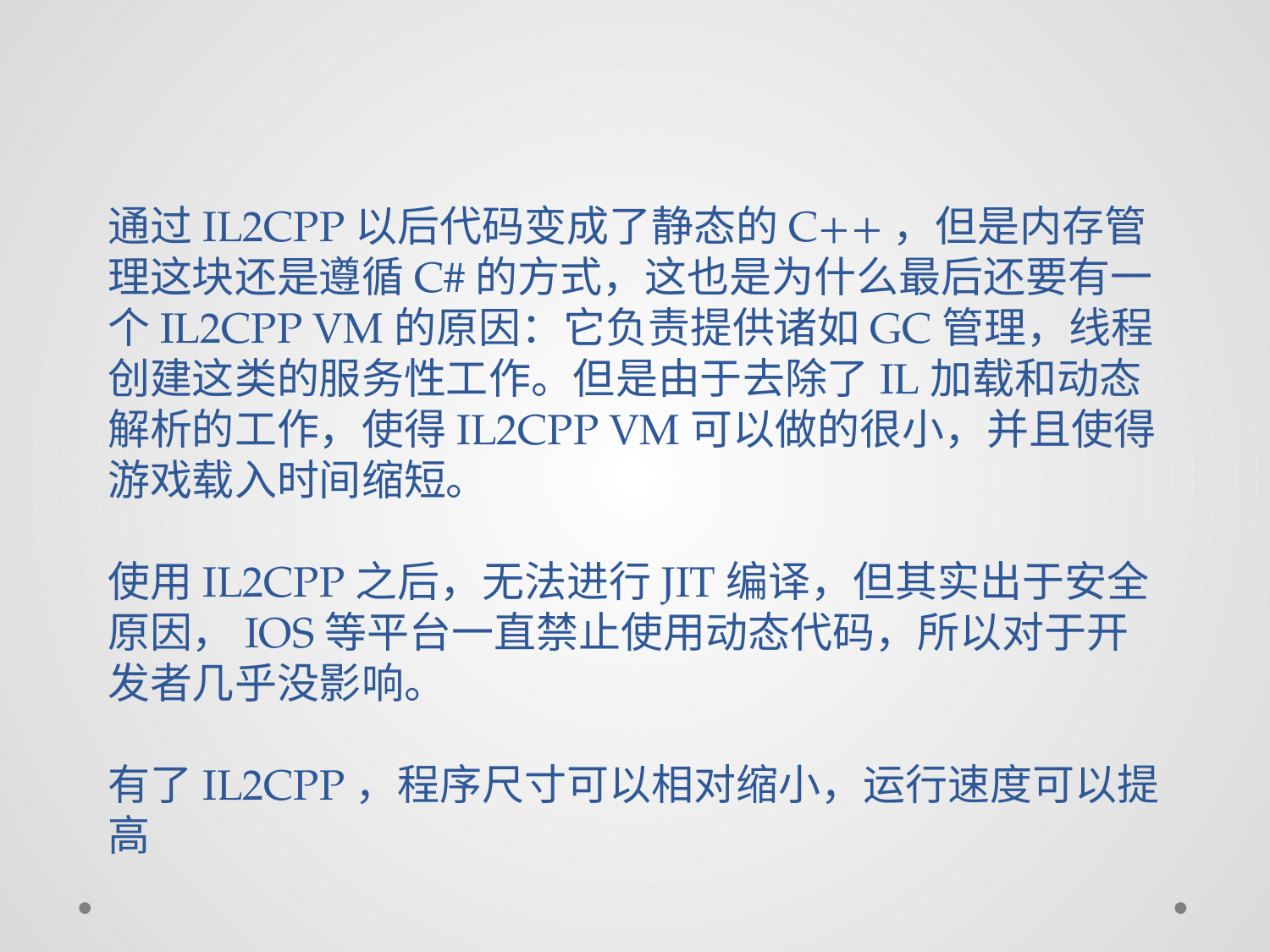

# 通过IL2CPP以后代码变成了静态的C++，但是内存管理这块还是遵循C#的方式，这也是为什么最后还要有一个IL2CPP VM的原因：它负责提供诸如GC管理，线程创建这类的服务性工作。但是由于去除了IL加载和动态解析的工作，使得IL2CPP VM可以做的很小，并且使得游戏载入时间缩短。 使用IL2CPP之后，无法进行JIT编译，但其实出于安全原因，IOS等平台一直禁止使用动态代码，所以对于开发者几乎没影响。 有了IL2CPP，程序尺寸可以相对缩小，运行速度可以提高